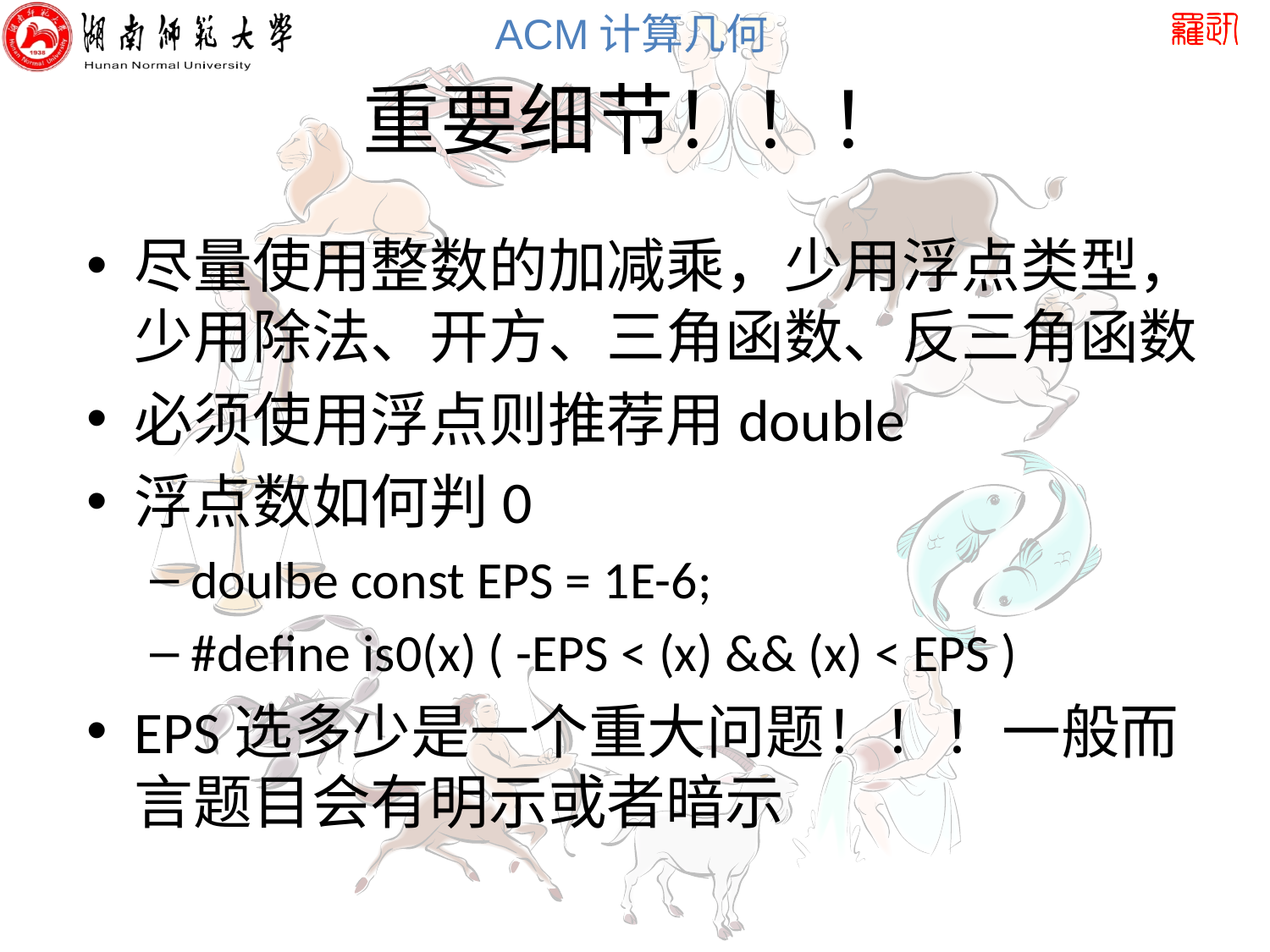

# 重要细节！！！
尽量使用整数的加减乘，少用浮点类型，少用除法、开方、三角函数、反三角函数
必须使用浮点则推荐用double
浮点数如何判0
doulbe const EPS = 1E-6;
#define is0(x) ( -EPS < (x) && (x) < EPS )
EPS选多少是一个重大问题！！！一般而言题目会有明示或者暗示